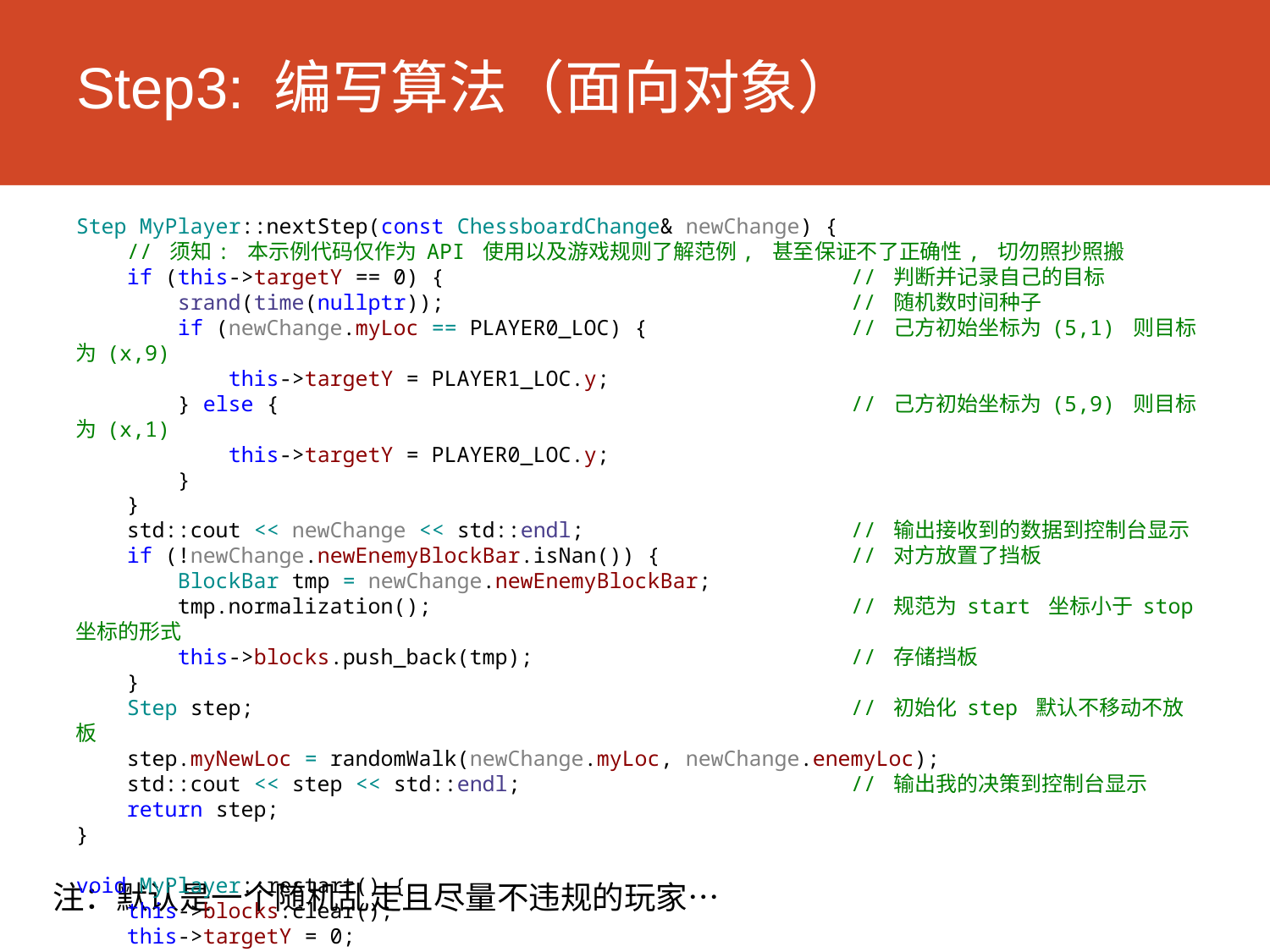

Step3: 编写算法（面向对象）
Step MyPlayer::nextStep(const ChessboardChange& newChange) {
    // 须知: 本示例代码仅作为 API 使用以及游戏规则了解范例, 甚至保证不了正确性, 切勿照抄照搬
    if (this->targetY == 0) {                                // 判断并记录自己的目标
        srand(time(nullptr));                                // 随机数时间种子
        if (newChange.myLoc == PLAYER0_LOC) {                // 己方初始坐标为 (5,1) 则目标为 (x,9)
            this->targetY = PLAYER1_LOC.y;
        } else {                                             // 己方初始坐标为 (5,9) 则目标为 (x,1)
            this->targetY = PLAYER0_LOC.y;
        }
    }
    std::cout << newChange << std::endl;                     // 输出接收到的数据到控制台显示
    if (!newChange.newEnemyBlockBar.isNan()) {               // 对方放置了挡板
        BlockBar tmp = newChange.newEnemyBlockBar;
        tmp.normalization();                                 // 规范为 start 坐标小于 stop 坐标的形式
        this->blocks.push_back(tmp);                         // 存储挡板
    }
    Step step;                                               // 初始化 step 默认不移动不放板
    step.myNewLoc = randomWalk(newChange.myLoc, newChange.enemyLoc);
    std::cout << step << std::endl;                          // 输出我的决策到控制台显示
    return step;
}

void MyPlayer::restart() {
    this->blocks.clear();
    this->targetY = 0;
}
注：默认是一个随机乱走且尽量不违规的玩家…